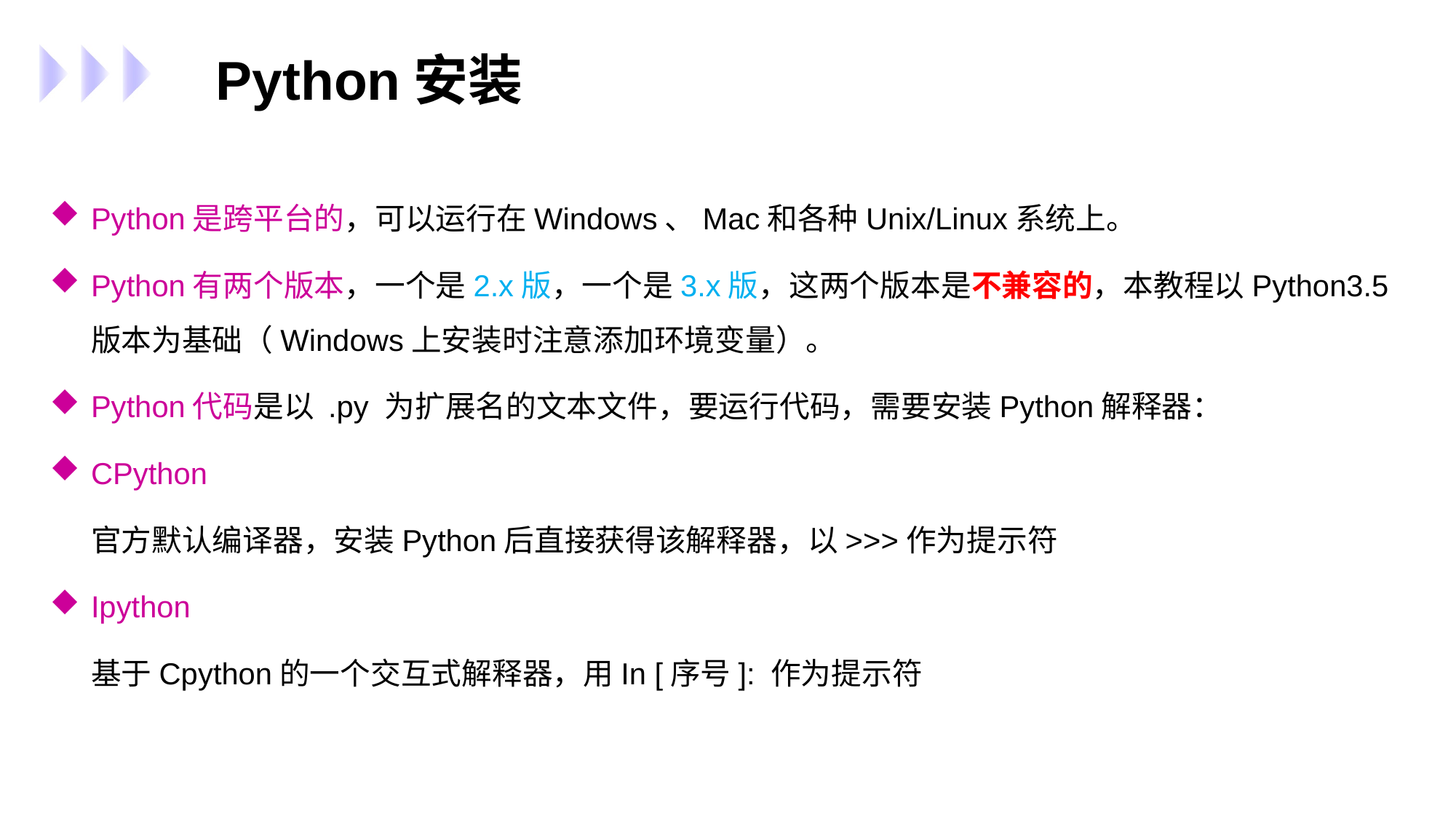

Python安装
Python是跨平台的，可以运行在Windows、Mac和各种Unix/Linux系统上。
Python有两个版本，一个是2.x版，一个是3.x版，这两个版本是不兼容的，本教程以Python3.5版本为基础（Windows上安装时注意添加环境变量）。
Python代码是以 .py 为扩展名的文本文件，要运行代码，需要安装Python解释器：
CPython
     官方默认编译器，安装Python后直接获得该解释器，以>>>作为提示符
Ipython
     基于Cpython的一个交互式解释器，用In [序号]: 作为提示符